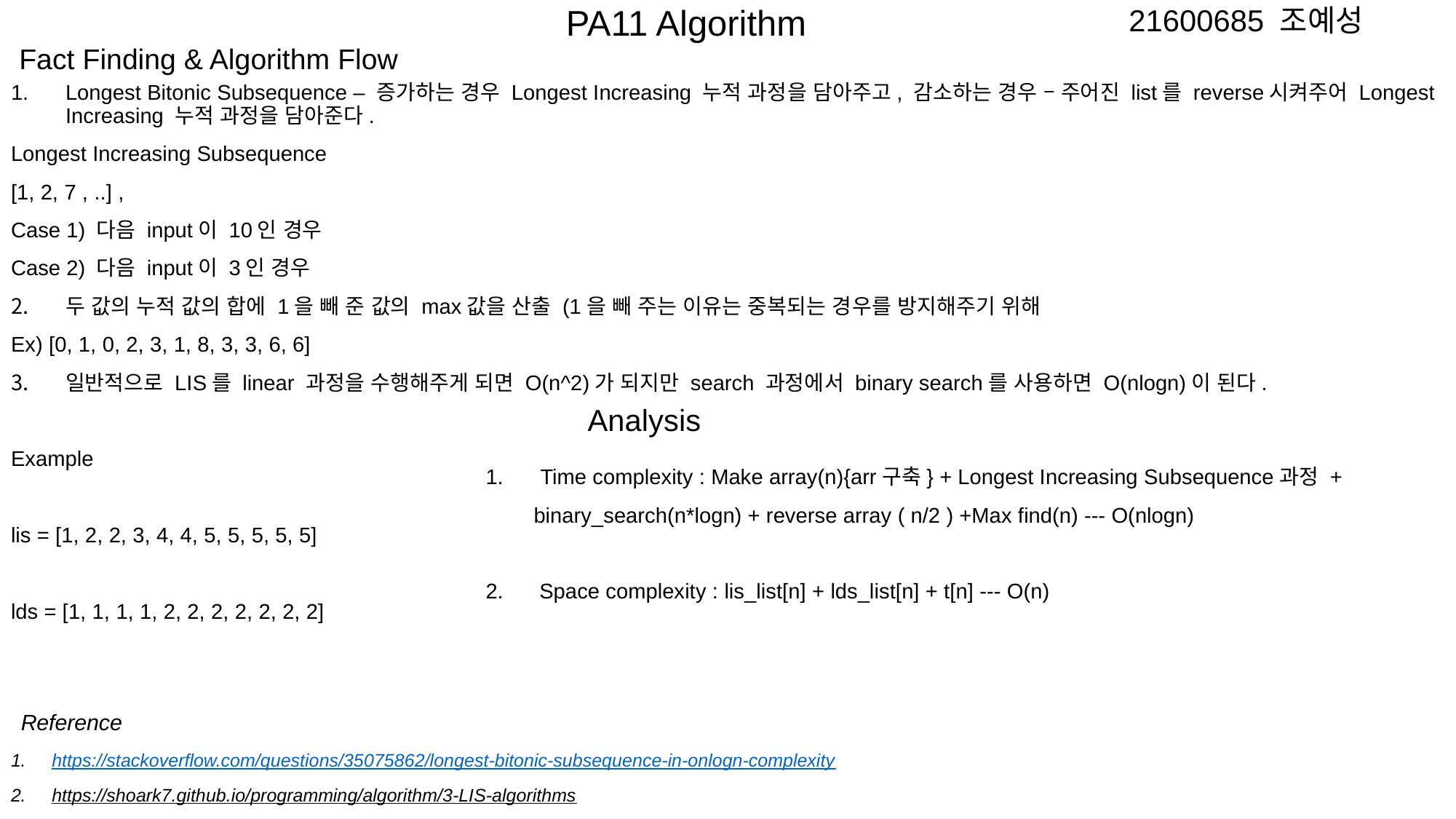

PA11 Algorithm
21600685 조예성
Fact Finding & Algorithm Flow
Longest Bitonic Subsequence – 증가하는 경우 Longest Increasing 누적 과정을 담아주고, 감소하는 경우 – 주어진 list를 reverse시켜주어 Longest Increasing 누적 과정을 담아준다.
Longest Increasing Subsequence
[1, 2, 7 , ..] ,
Case 1) 다음 input이 10인 경우
Case 2) 다음 input이 3인 경우
두 값의 누적 값의 합에 1을 빼 준 값의 max값을 산출 (1을 빼 주는 이유는 중복되는 경우를 방지해주기 위해
Ex) [0, 1, 0, 2, 3, 1, 8, 3, 3, 6, 6]
일반적으로 LIS를 linear 과정을 수행해주게 되면 O(n^2)가 되지만 search 과정에서 binary search를 사용하면 O(nlogn)이 된다.

Example

lis = [1, 2, 2, 3, 4, 4, 5, 5, 5, 5, 5]

lds = [1, 1, 1, 1, 2, 2, 2, 2, 2, 2, 2]
Analysis
Time complexity : Make array(n){arr구축} + Longest Increasing Subsequence과정 +
        binary_search(n*logn) + reverse array ( n/2 ) +Max find(n) --- O(nlogn)

2.      Space complexity : lis_list[n] + lds_list[n] + t[n] --- O(n)
Reference
https://stackoverflow.com/questions/35075862/longest-bitonic-subsequence-in-onlogn-complexity
https://shoark7.github.io/programming/algorithm/3-LIS-algorithms